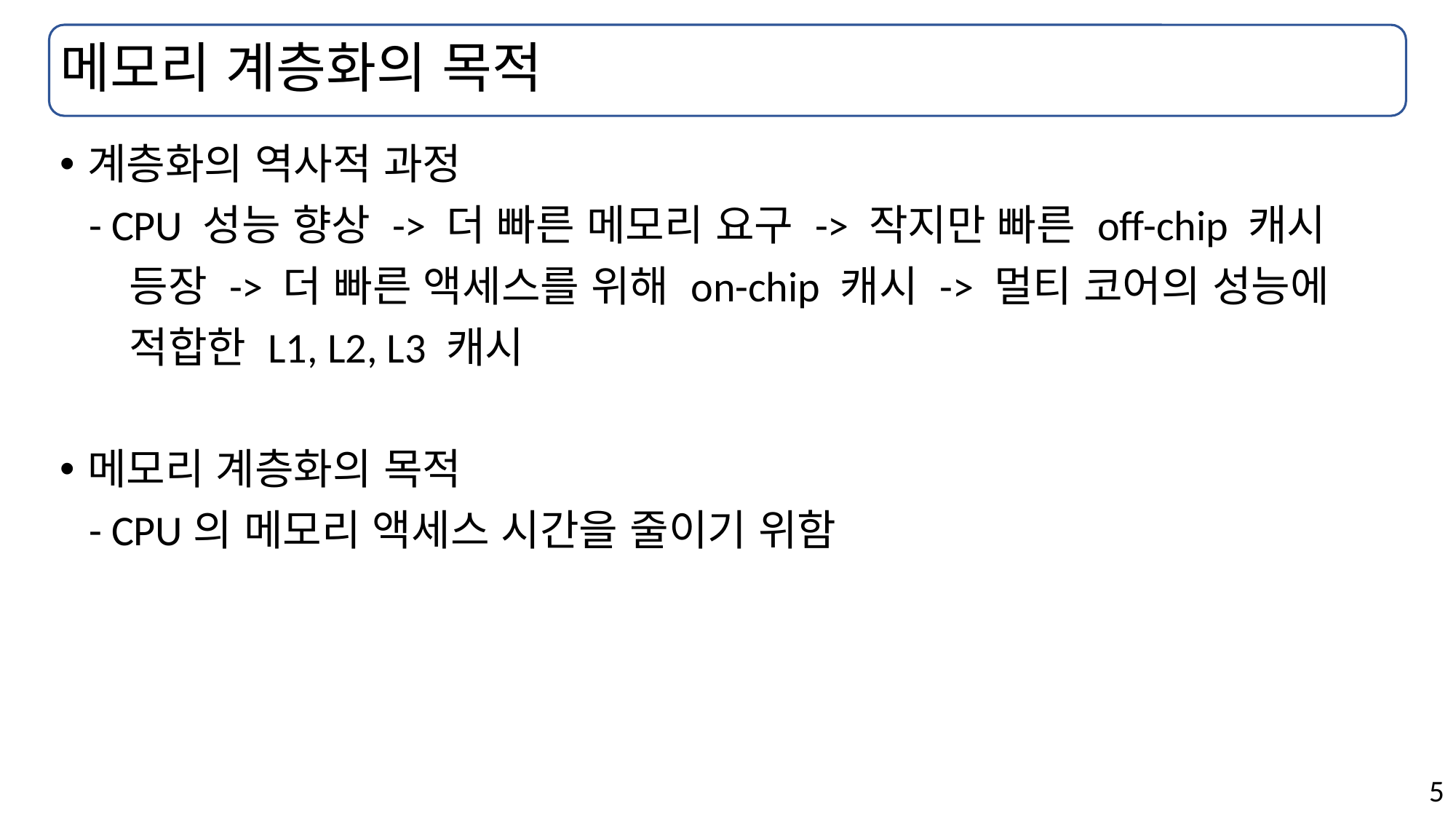

# 메모리 계층화의 목적
계층화의 역사적 과정
   - CPU 성능 향상 -> 더 빠른 메모리 요구 -> 작지만 빠른 off-chip 캐시
     등장 -> 더 빠른 액세스를 위해 on-chip 캐시 -> 멀티 코어의 성능에
     적합한 L1, L2, L3 캐시

메모리 계층화의 목적
   - CPU의 메모리 액세스 시간을 줄이기 위함